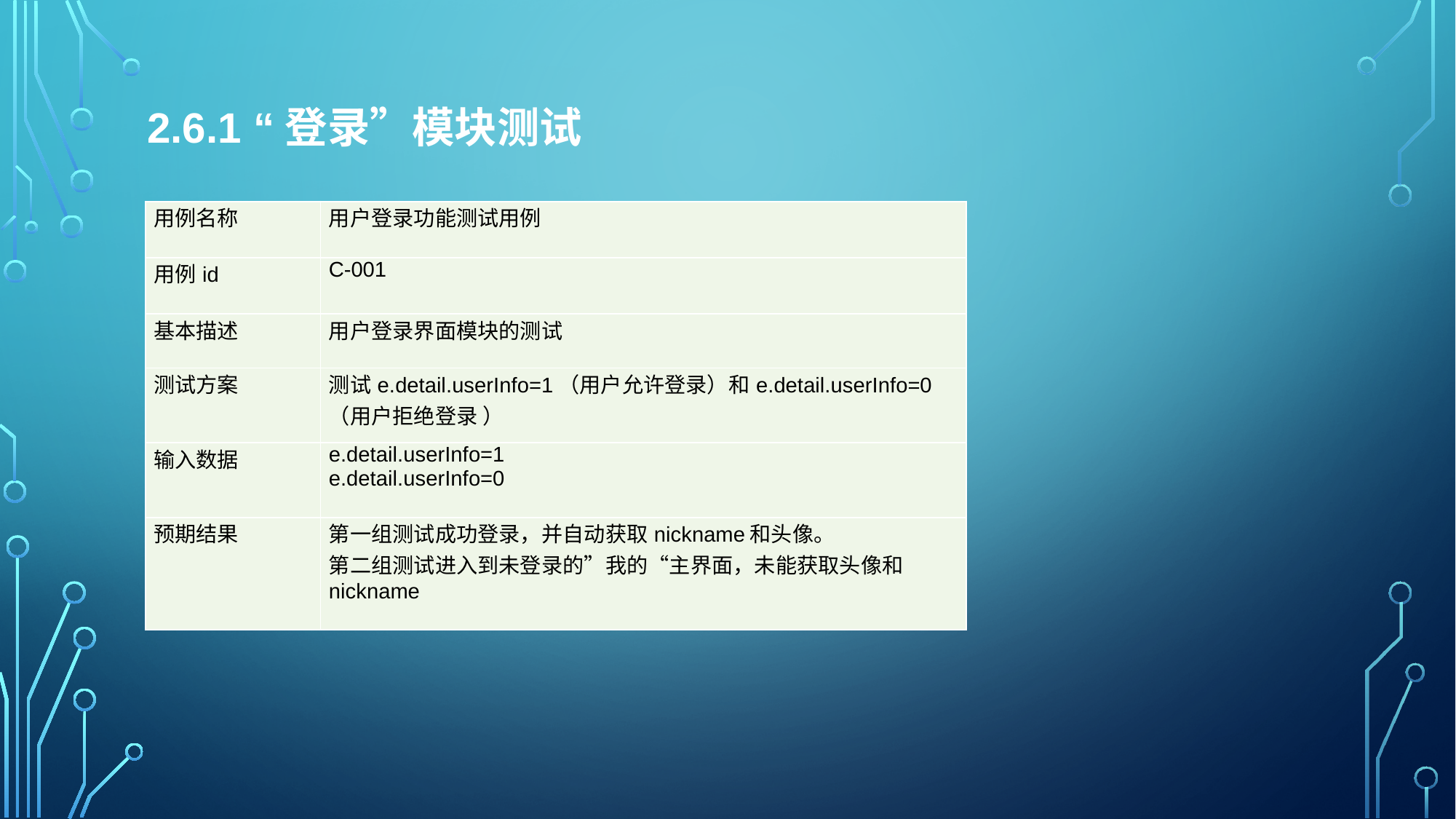

# 2.6.1 “登录”模块测试
| 用例名称 | 用户登录功能测试用例 |
| --- | --- |
| 用例id | C-001 |
| 基本描述 | 用户登录界面模块的测试 |
| 测试方案 | 测试e.detail.userInfo=1（用户允许登录）和e.detail.userInfo=0 （用户拒绝登录 ） |
| 输入数据 | e.detail.userInfo=1 e.detail.userInfo=0 |
| 预期结果 | 第一组测试成功登录，并自动获取nickname和头像。 第二组测试进入到未登录的”我的“主界面，未能获取头像和nickname |